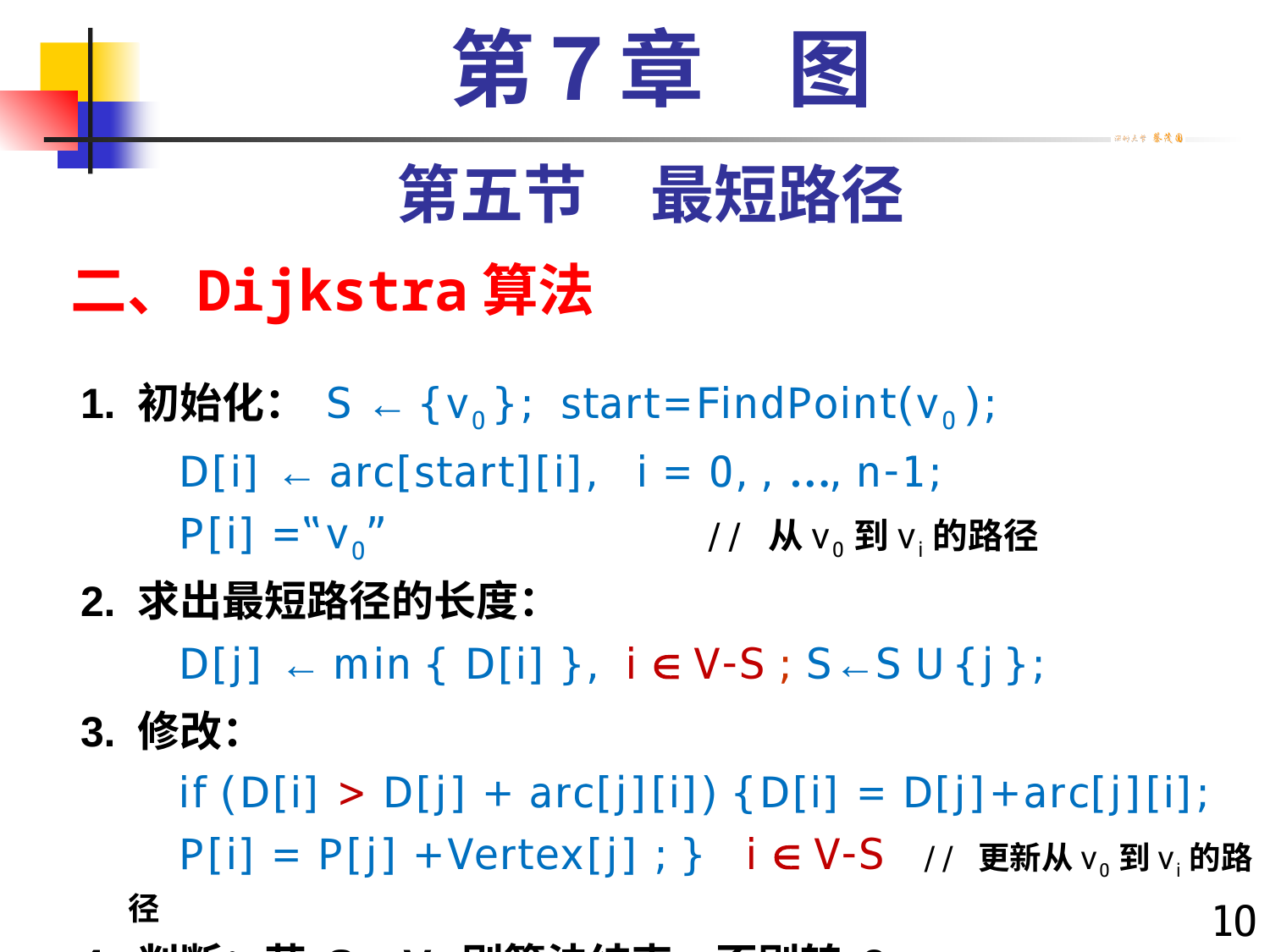

第７章　图
第五节　最短路径
# 二、Dijkstra算法
1. 初始化： S ← {v0 };  start=FindPoint(v0 );
        D[i] ← arc[start][i],   i = 0, , …, n-1;
        P[i] =“v0”		       // 从v0到vi的路径
2. 求出最短路径的长度：
        D[j] ← min { D[i] },  i ∈ V-S ; S←S U {j };
3. 修改：
        if (D[i] > D[j] + arc[j][i]) {D[i] = D[j]+arc[j][i];
        P[i] = P[j] +Vertex[j] ; }   i ∈ V-S   // 更新从v0到vi的路径
4. 判断：若 S = V, 则算法结束，否则转 2。
10